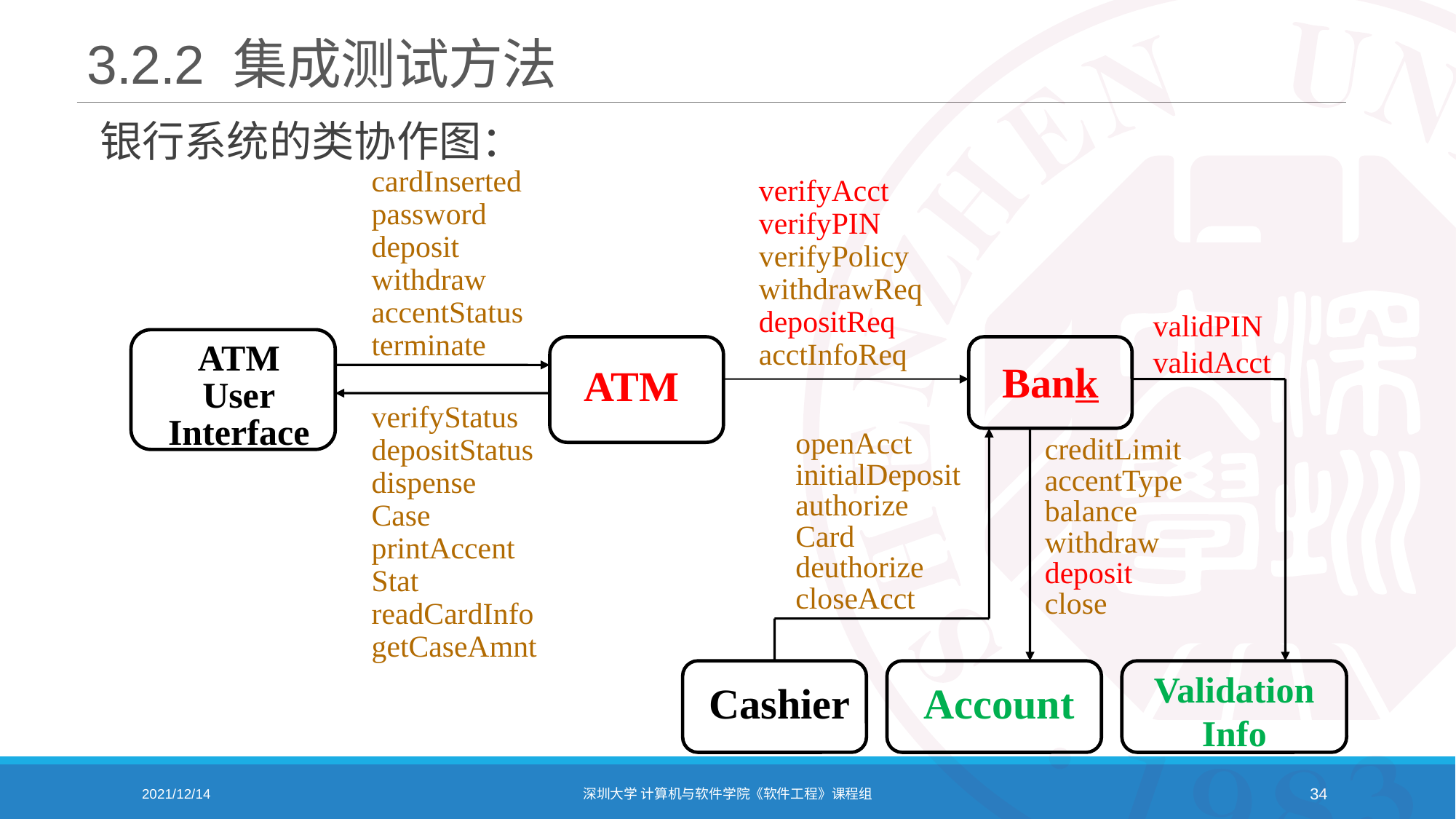

# 3.2.2 集成测试方法
银行系统的类协作图：
cardInserted
password
deposit
withdraw
accentStatus
terminate
verifyAcct
verifyPIN
verifyPolicy
withdrawReq
depositReq
acctInfoReq
validPIN
validAcct

ATM
User
Interface

Bank
ATM

verifyStatus
depositStatus
dispense
Case
printAccent
Stat
readCardInfo
getCaseAmnt
openAcct
initialDeposit
authorize
Card
deuthorize
closeAcct

creditLimit
accentType
balance
withdraw
deposit
close

Validation
Info
Cashier
Account
2021/12/14
深圳大学 计算机与软件学院《软件工程》课程组
34